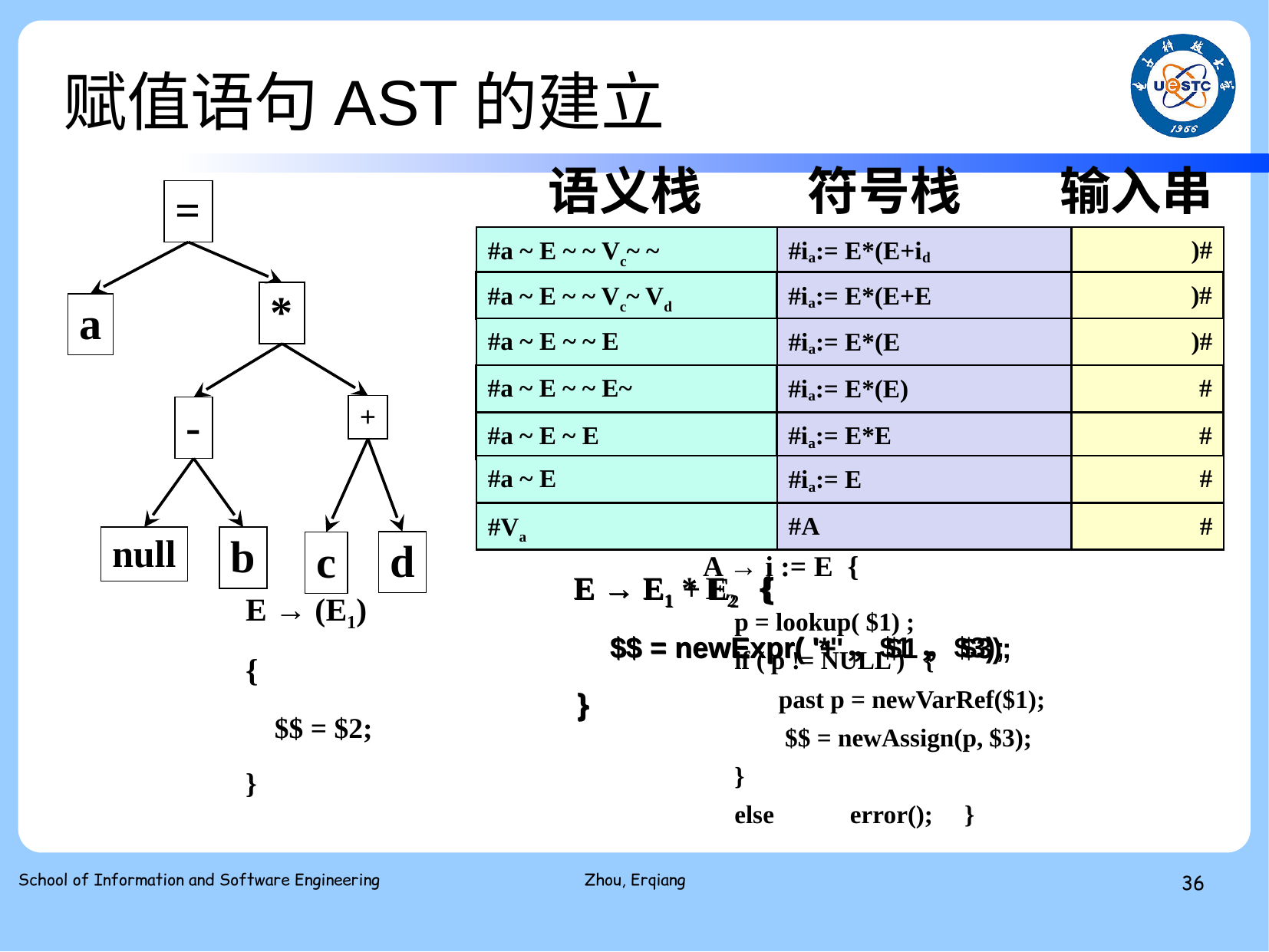

# 赋值语句AST的建立
语义栈
符号栈
输入串
=
#a ~ E ~ ~ Vc~ ~
#ia:= E*(E+id
  )#
#a ~ E ~ ~ Vc~ Vd
#ia:= E*(E+E
  )#
*
a
#a ~ E ~ ~ E
#ia:= E*(E
  )#
#a ~ E ~ ~ E~
#ia:= E*(E)
  #
+
-
#a ~ E ~ E
#ia:= E*E
  #
#a ~ E
#ia:= E
  #
#Va
#A
  #
null
b
d
c
A → i := E  {
     p = lookup( $1) ;
     if ( p != NULL )   {
            past p = newVarRef($1);
             $$ = newAssign(p, $3);
     }
     else            error();     }
E → E1 * E2 {
     $$ = newExpr( '*'，$1，$3);
}
E → E1 + E2 {
     $$ = newExpr( '+'，$1，$3);
}
E → (E1)
{
    $$ = $2;
}
School of Information and Software Engineering
Zhou, Erqiang
36